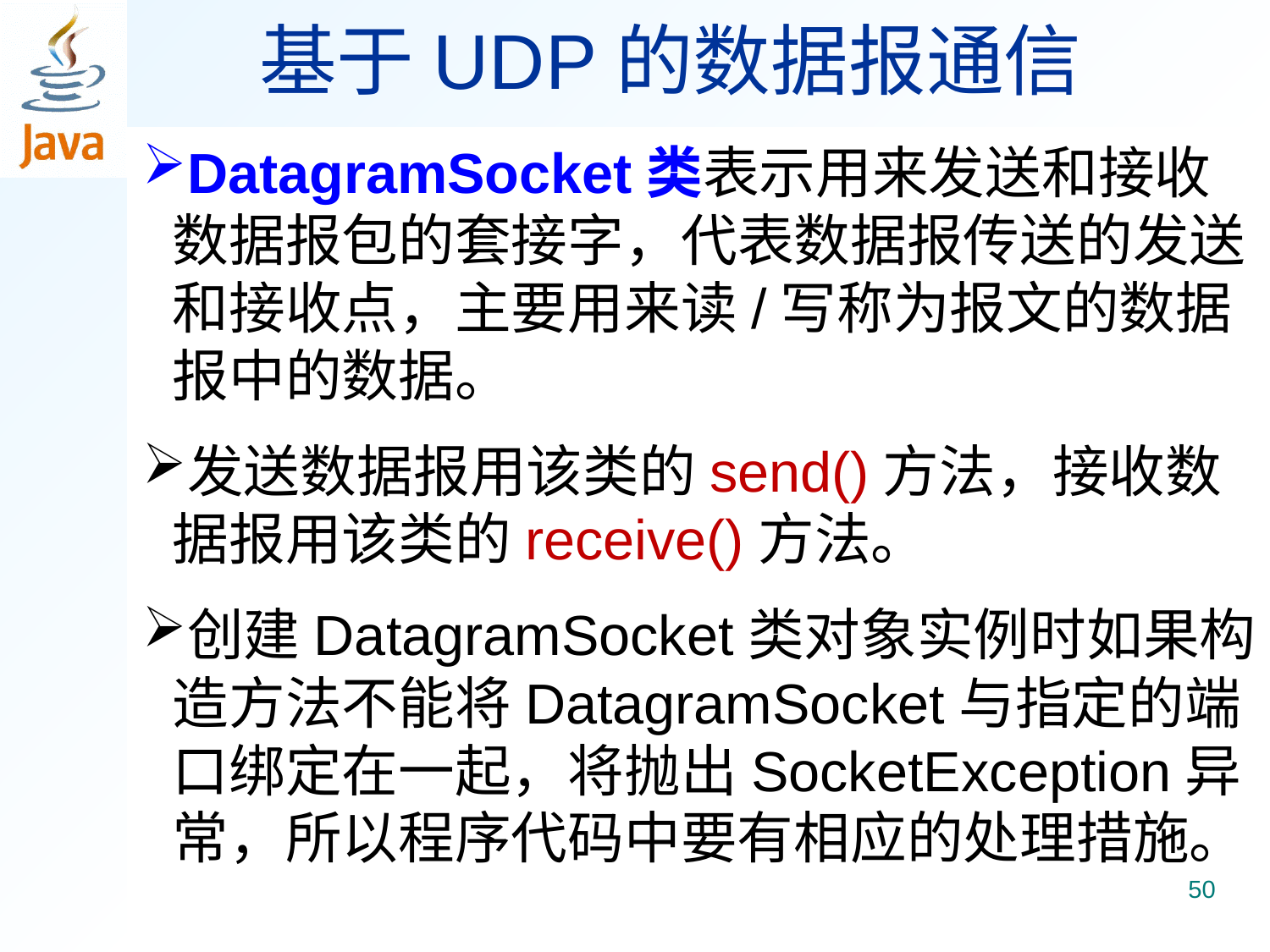

# 基于UDP的数据报通信
DatagramSocket类表示用来发送和接收数据报包的套接字，代表数据报传送的发送和接收点，主要用来读/写称为报文的数据报中的数据。
发送数据报用该类的send()方法，接收数据报用该类的receive()方法。
创建DatagramSocket类对象实例时如果构造方法不能将DatagramSocket与指定的端口绑定在一起，将抛出SocketException异常，所以程序代码中要有相应的处理措施。